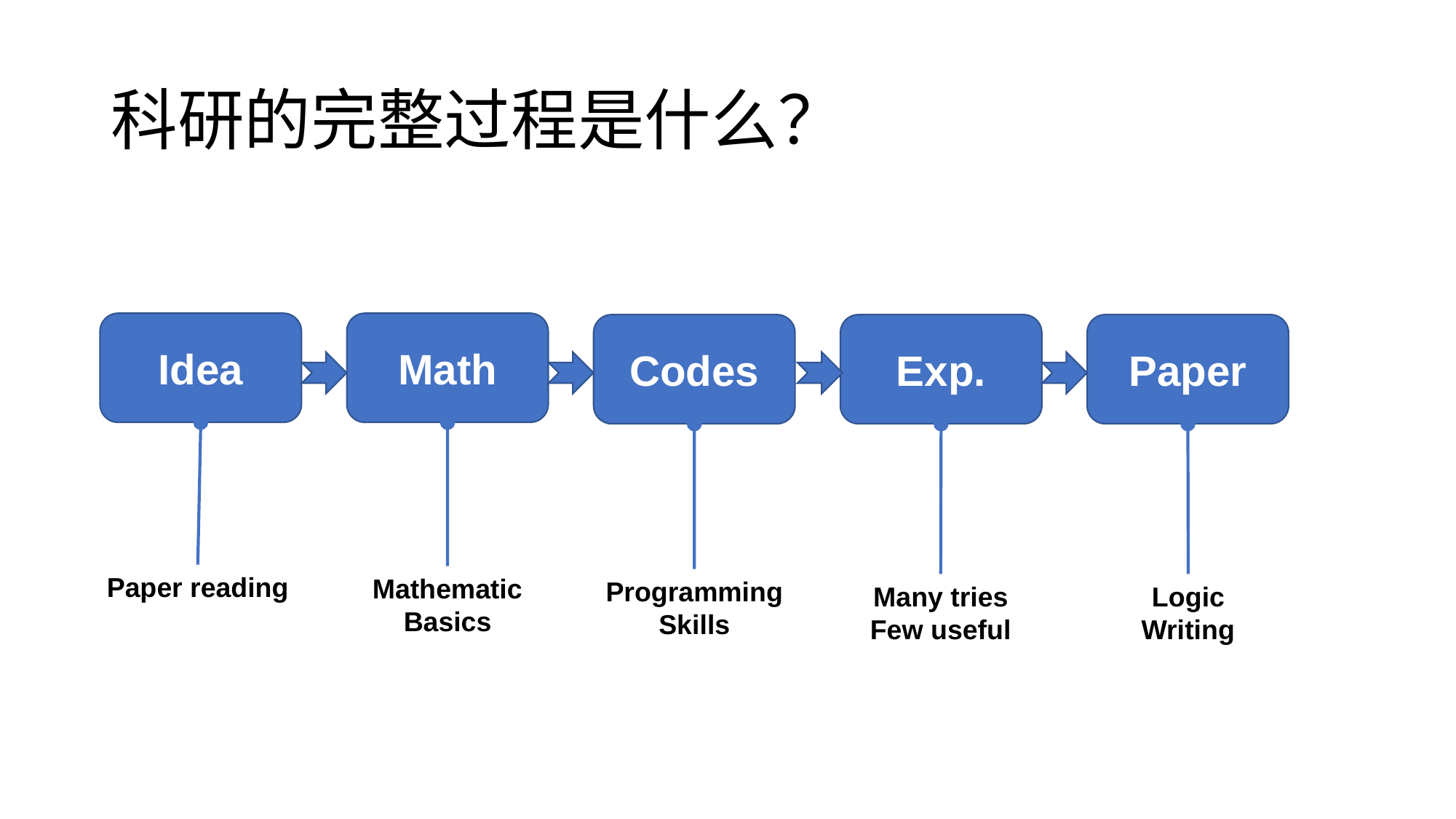

# 科研的完整过程是什么？
Idea
Math
Codes
Exp.
Paper

Paper reading
Mathematic
Basics
Programming
Skills
Many tries
Few useful
Logic
Writing